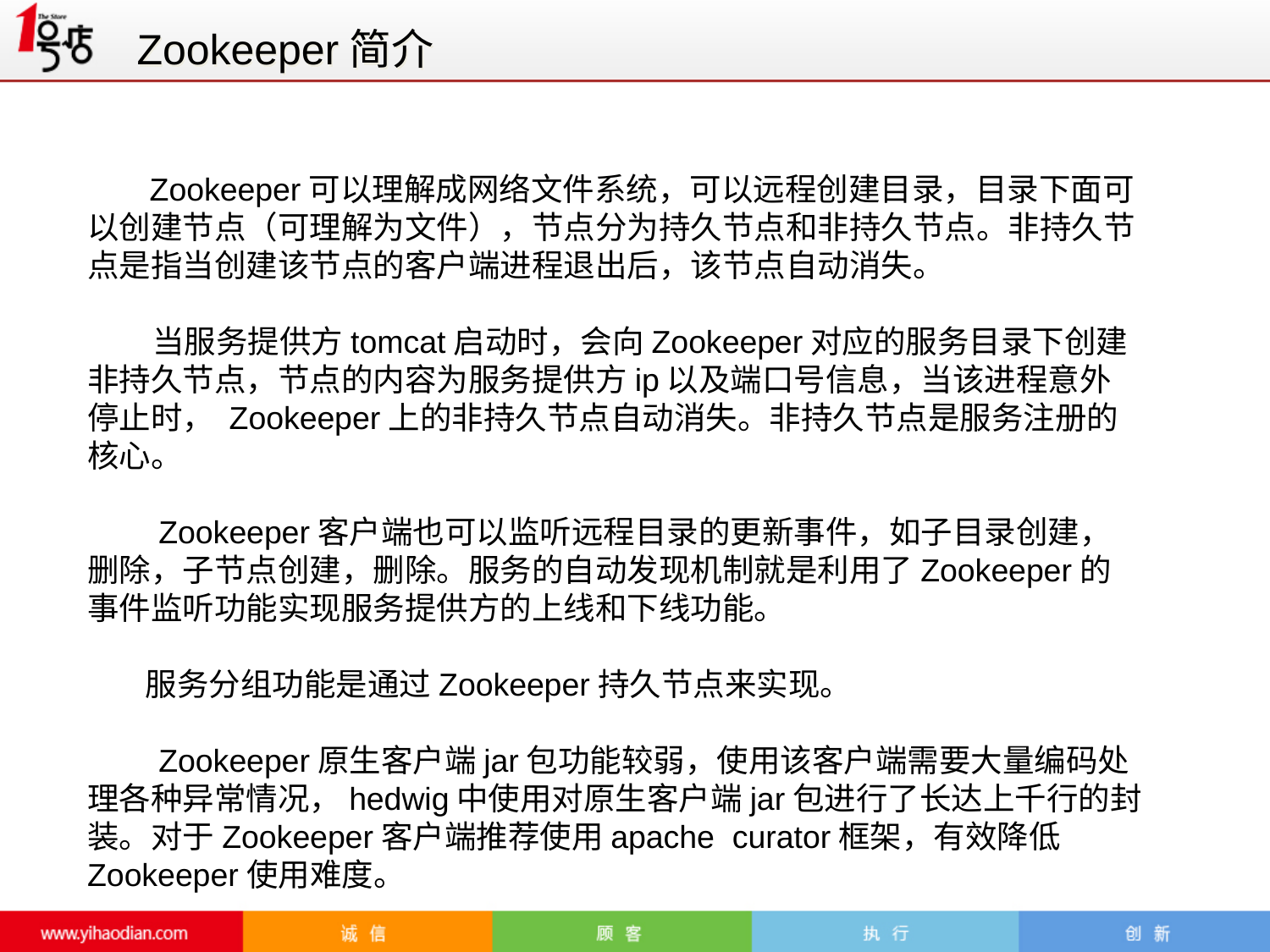

Zookeeper简介

       Zookeeper可以理解成网络文件系统，可以远程创建目录，目录下面可以创建节点（可理解为文件），节点分为持久节点和非持久节点。非持久节点是指当创建该节点的客户端进程退出后，该节点自动消失。

        当服务提供方tomcat启动时，会向Zookeeper对应的服务目录下创建非持久节点，节点的内容为服务提供方ip以及端口号信息，当该进程意外停止时， Zookeeper上的非持久节点自动消失。非持久节点是服务注册的核心。

        Zookeeper客户端也可以监听远程目录的更新事件，如子目录创建，删除，子节点创建，删除。服务的自动发现机制就是利用了Zookeeper的事件监听功能实现服务提供方的上线和下线功能。

       服务分组功能是通过Zookeeper持久节点来实现。

        Zookeeper原生客户端jar包功能较弱，使用该客户端需要大量编码处理各种异常情况，hedwig中使用对原生客户端jar包进行了长达上千行的封装。对于Zookeeper客户端推荐使用apache  curator框架，有效降低Zookeeper使用难度。